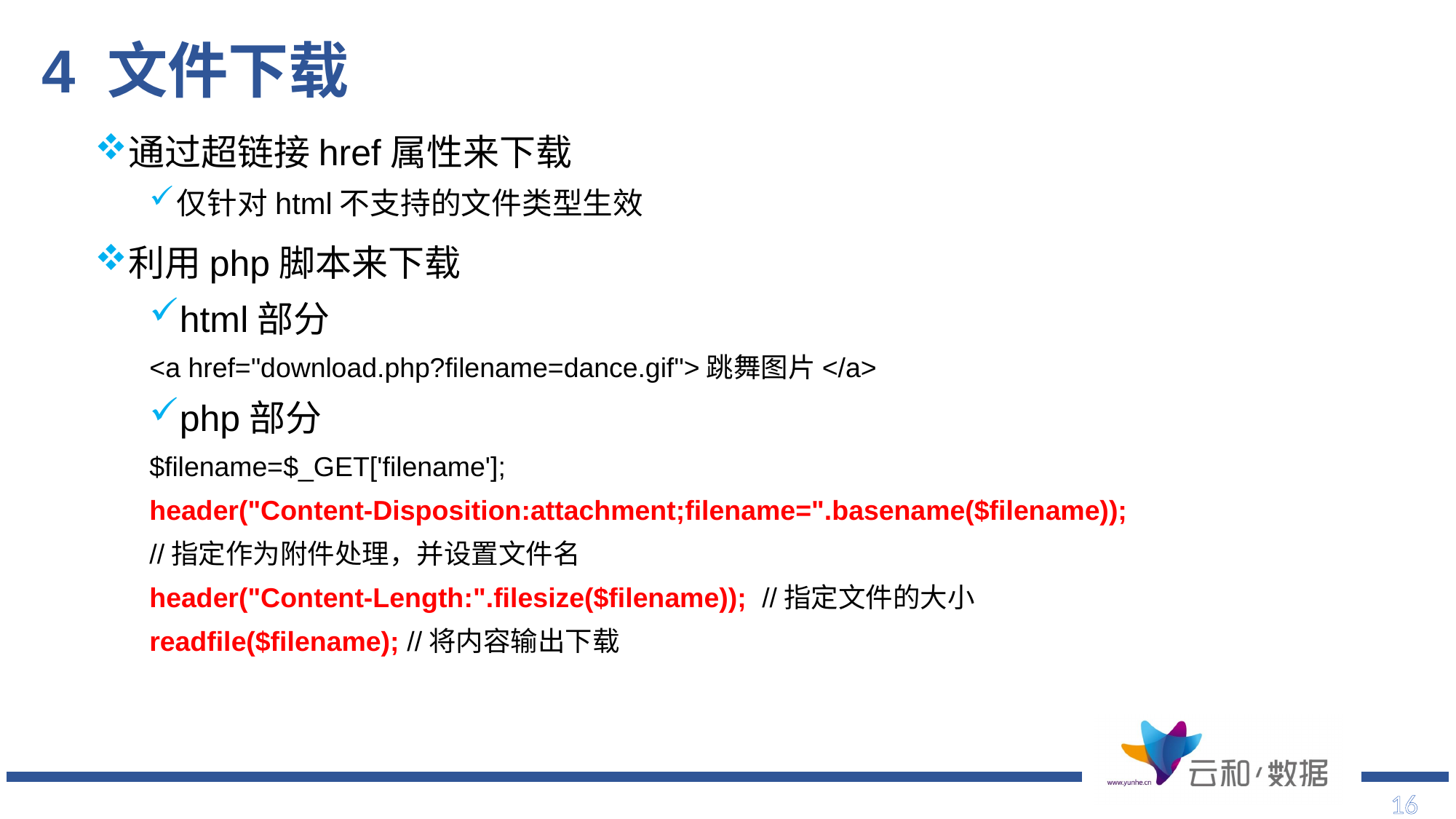

# 4 文件下载
通过超链接href属性来下载
仅针对html不支持的文件类型生效
利用php脚本来下载
html部分
<a href="download.php?filename=dance.gif">跳舞图片</a>
php部分
$filename=$_GET['filename'];
header("Content-Disposition:attachment;filename=".basename($filename));
//指定作为附件处理，并设置文件名
header("Content-Length:".filesize($filename));  //指定文件的大小
readfile($filename); //将内容输出下载